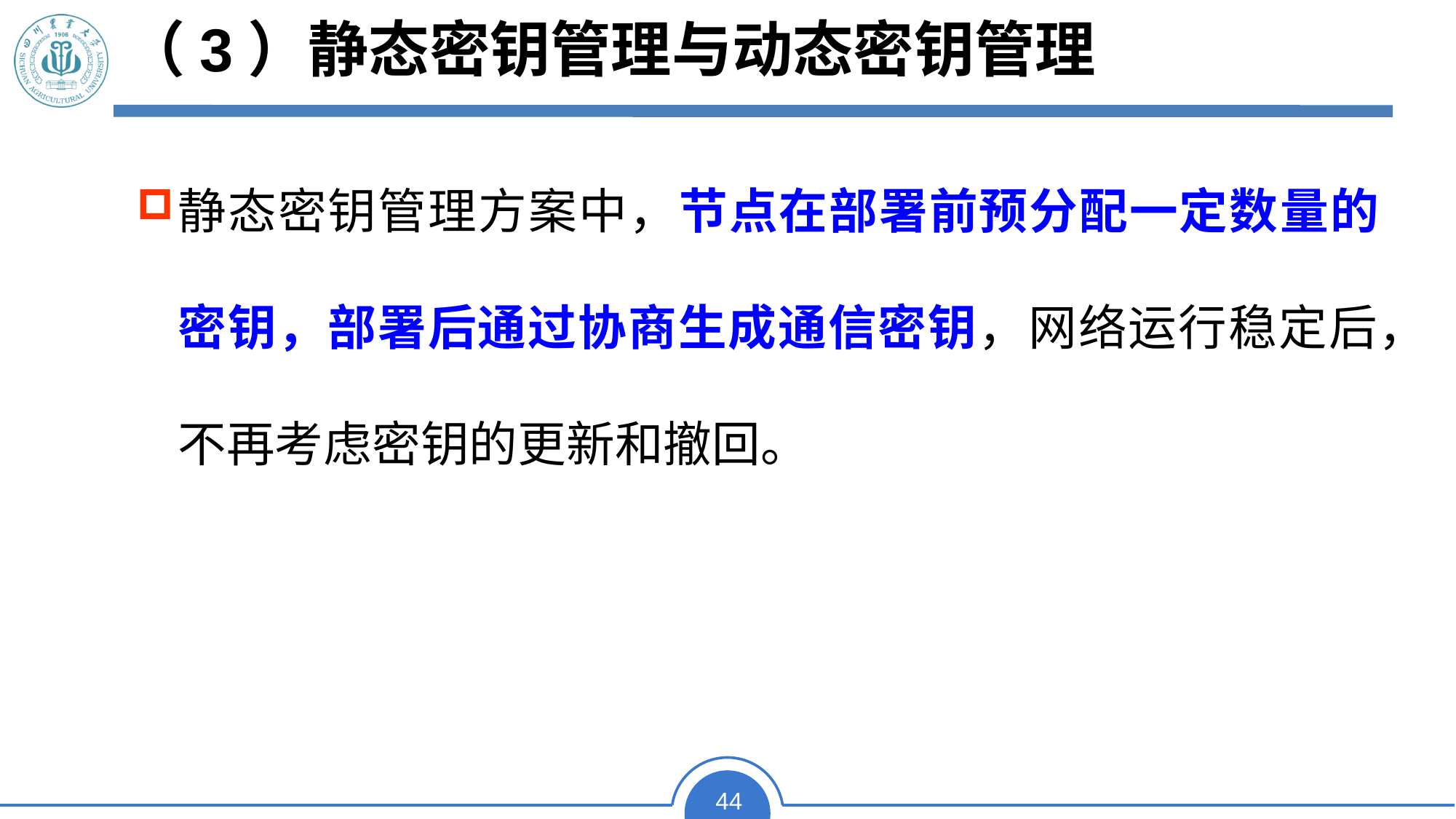

# （3）静态密钥管理与动态密钥管理
静态密钥管理方案中，节点在部署前预分配一定数量的密钥，部署后通过协商生成通信密钥，网络运行稳定后，不再考虑密钥的更新和撤回。